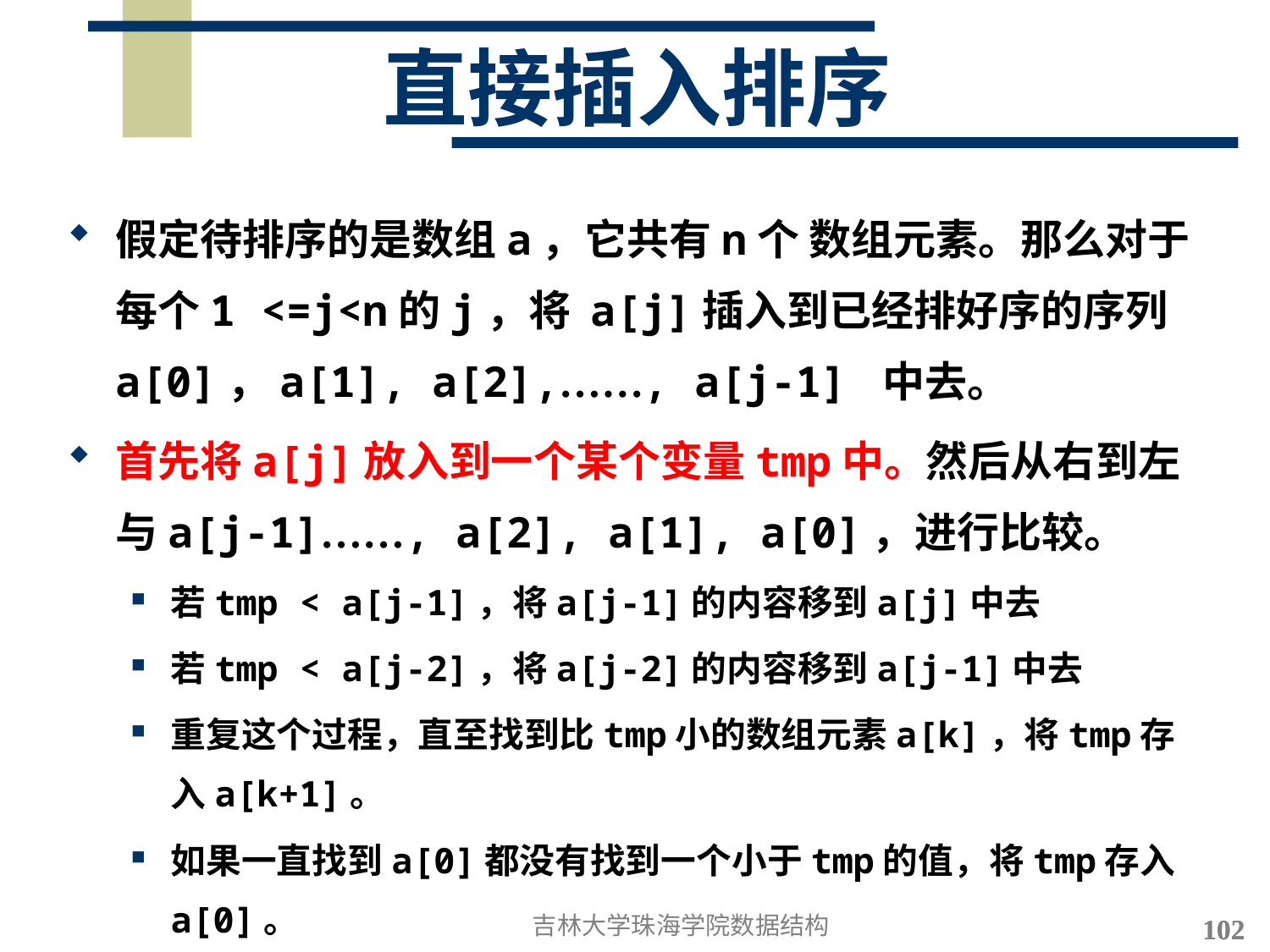

# 直接插入排序
假定待排序的是数组a，它共有n个 数组元素。那么对于每个1 <=j<n的j，将 a[j]插入到已经排好序的序列a[0]，a[1], a[2],……, a[j-1] 中去。
首先将a[j]放入到一个某个变量tmp中。然后从右到左与a[j-1]……, a[2], a[1], a[0]，进行比较。
若tmp < a[j-1]，将a[j-1]的内容移到a[j]中去
若tmp < a[j-2]，将a[j-2]的内容移到a[j-1]中去
重复这个过程，直至找到比tmp小的数组元素a[k]，将tmp存入a[k+1]。
如果一直找到a[0]都没有找到一个小于tmp的值，将tmp存入a[0]。
102
吉林大学珠海学院数据结构